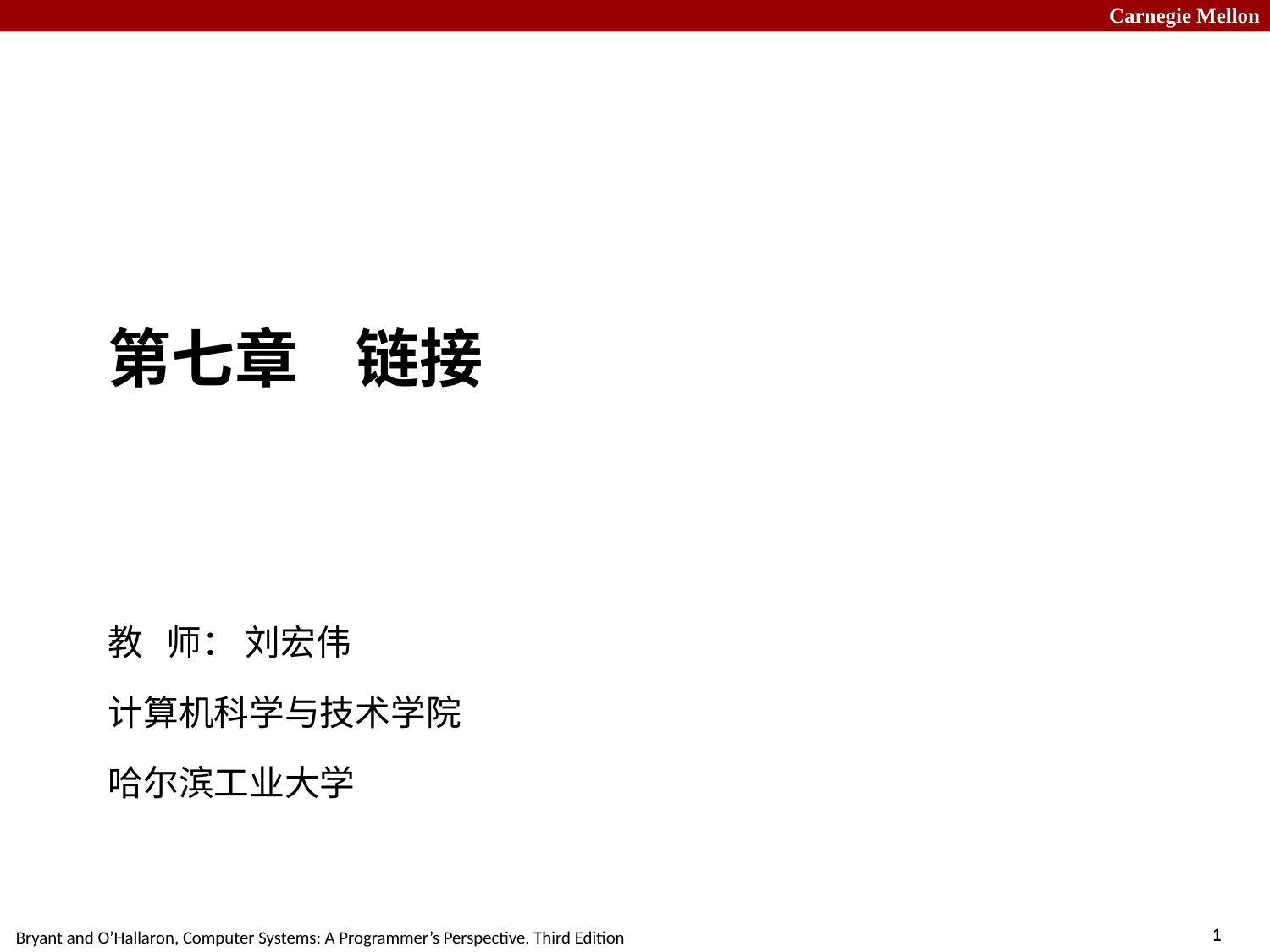

# 第七章    链接
教   师： 刘宏伟
计算机科学与技术学院
哈尔滨工业大学